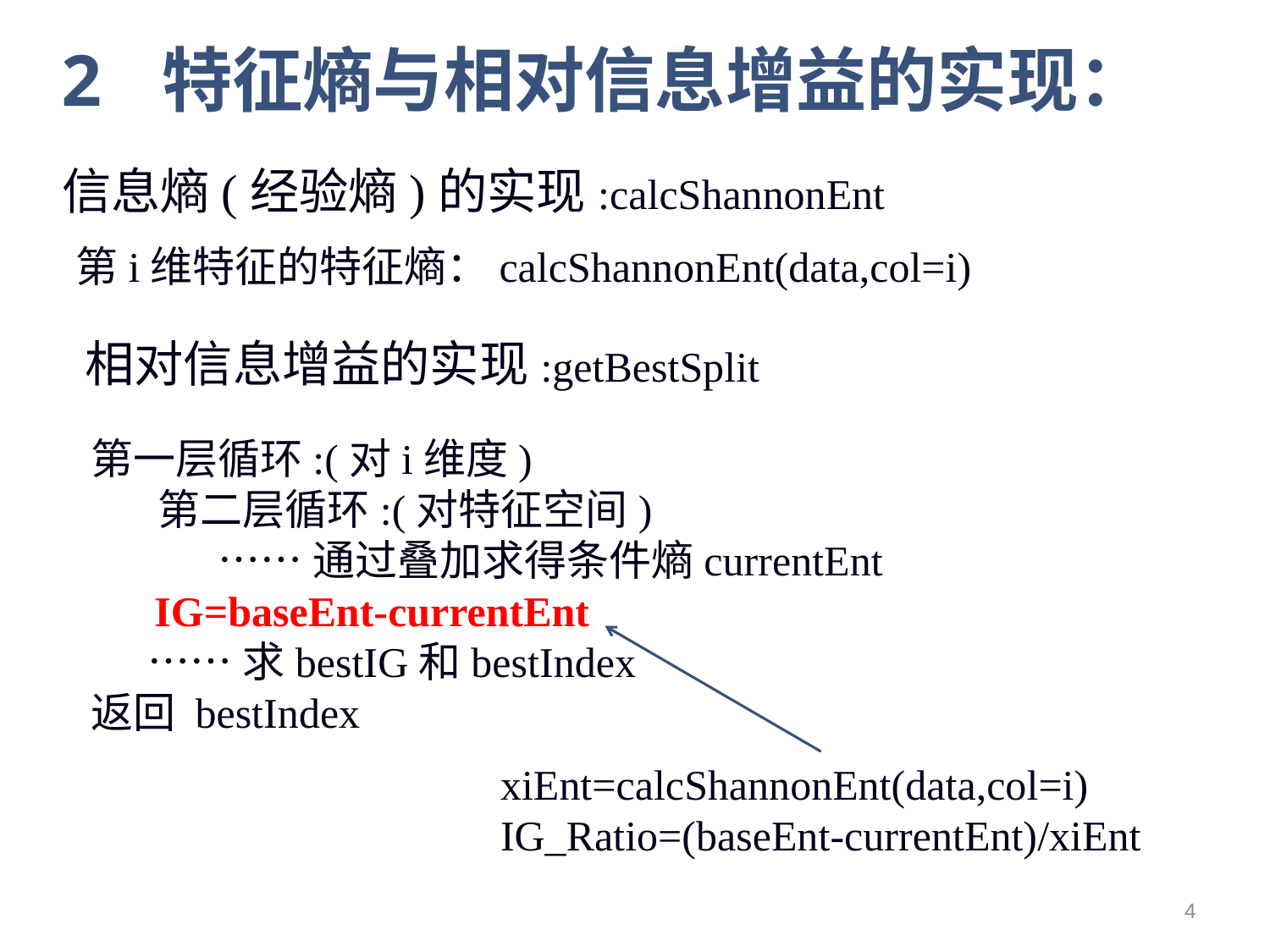

# 2 特征熵与相对信息增益的实现：
信息熵(经验熵)的实现:calcShannonEnt
第i维特征的特征熵：calcShannonEnt(data,col=i)
相对信息增益的实现:getBestSplit
第一层循环:(对i维度)
      第二层循环:(对特征空间)
	……通过叠加求得条件熵currentEnt
      IG=baseEnt-currentEnt
      ……求bestIG和bestIndex
返回 bestIndex
xiEnt=calcShannonEnt(data,col=i)
IG_Ratio=(baseEnt-currentEnt)/xiEnt